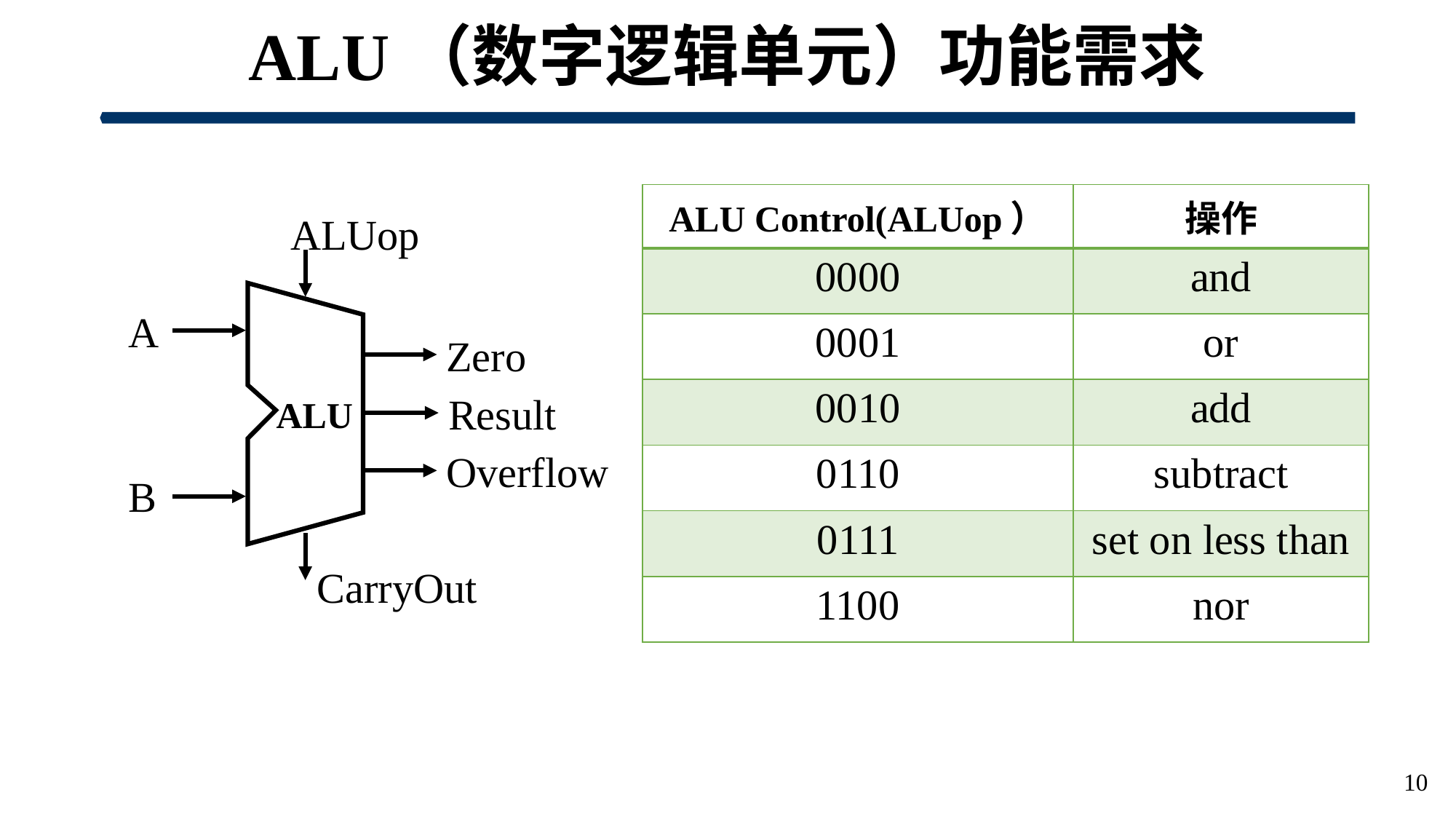

# ALU（数字逻辑单元）功能需求
| ALU Control(ALUop） | 操作 |
| --- | --- |
| 0000 | and |
| 0001 | or |
| 0010 | add |
| 0110 | subtract |
| 0111 | set on less than |
| 1100 | nor |
ALUop
A
  ALU
Result
B
Zero
Overflow
CarryOut
10